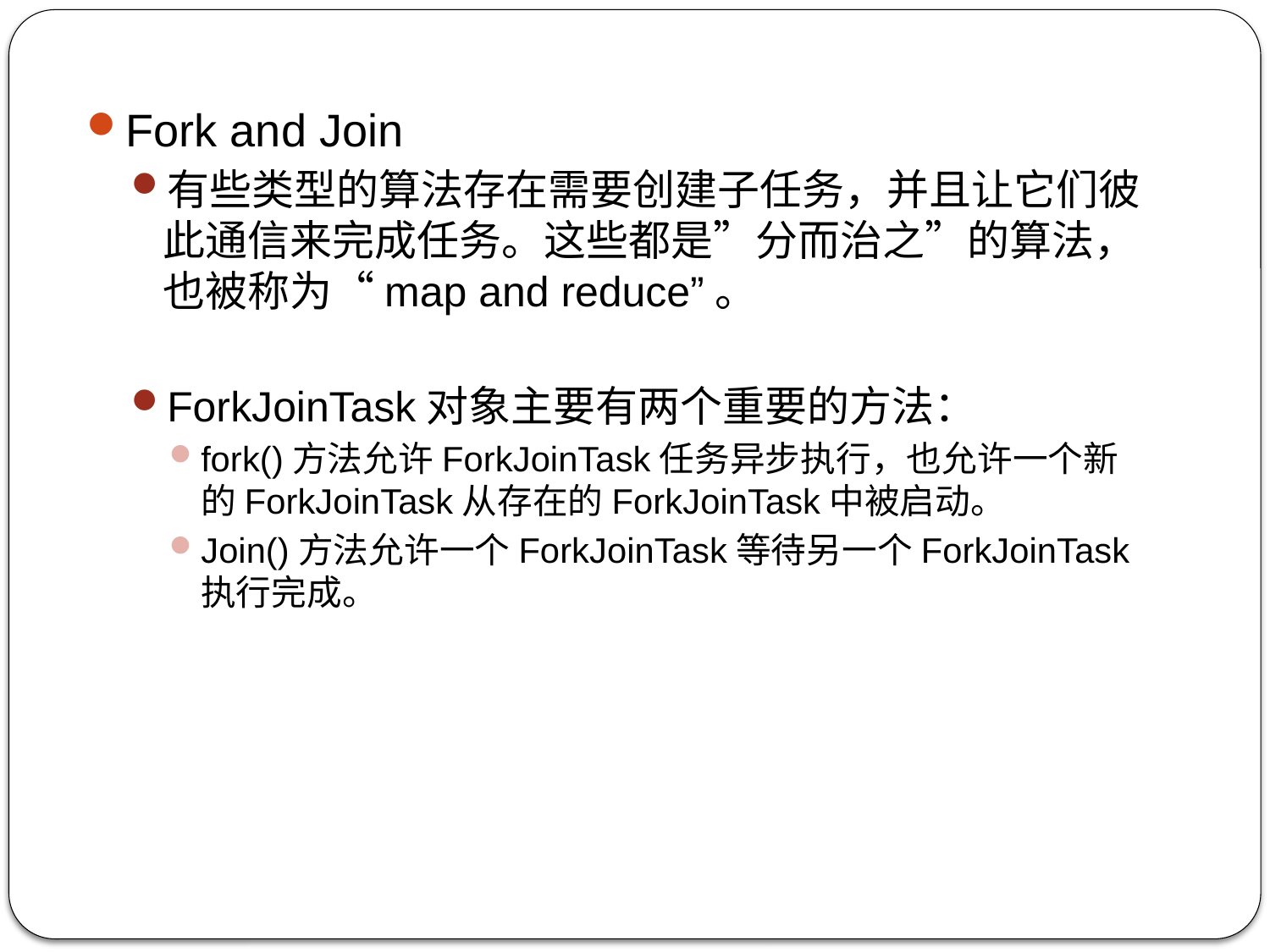

Fork and Join
有些类型的算法存在需要创建子任务，并且让它们彼此通信来完成任务。这些都是”分而治之”的算法，也被称为“map and reduce”。

ForkJoinTask对象主要有两个重要的方法：
fork()方法允许ForkJoinTask任务异步执行，也允许一个新的ForkJoinTask从存在的ForkJoinTask中被启动。
Join()方法允许一个ForkJoinTask等待另一个ForkJoinTask执行完成。